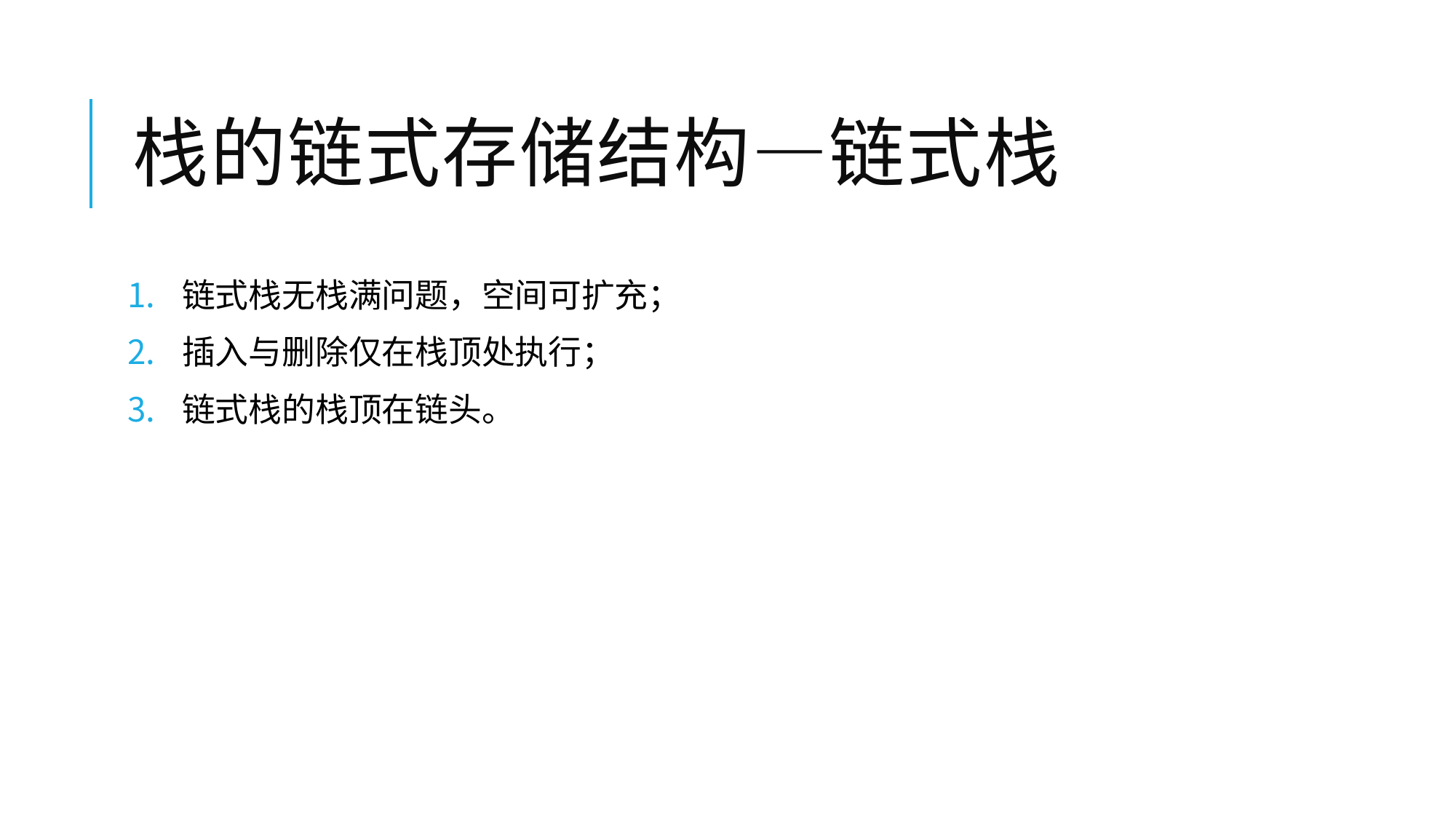

# 栈的链式存储结构—链式栈
链式栈无栈满问题，空间可扩充；
插入与删除仅在栈顶处执行；
链式栈的栈顶在链头。